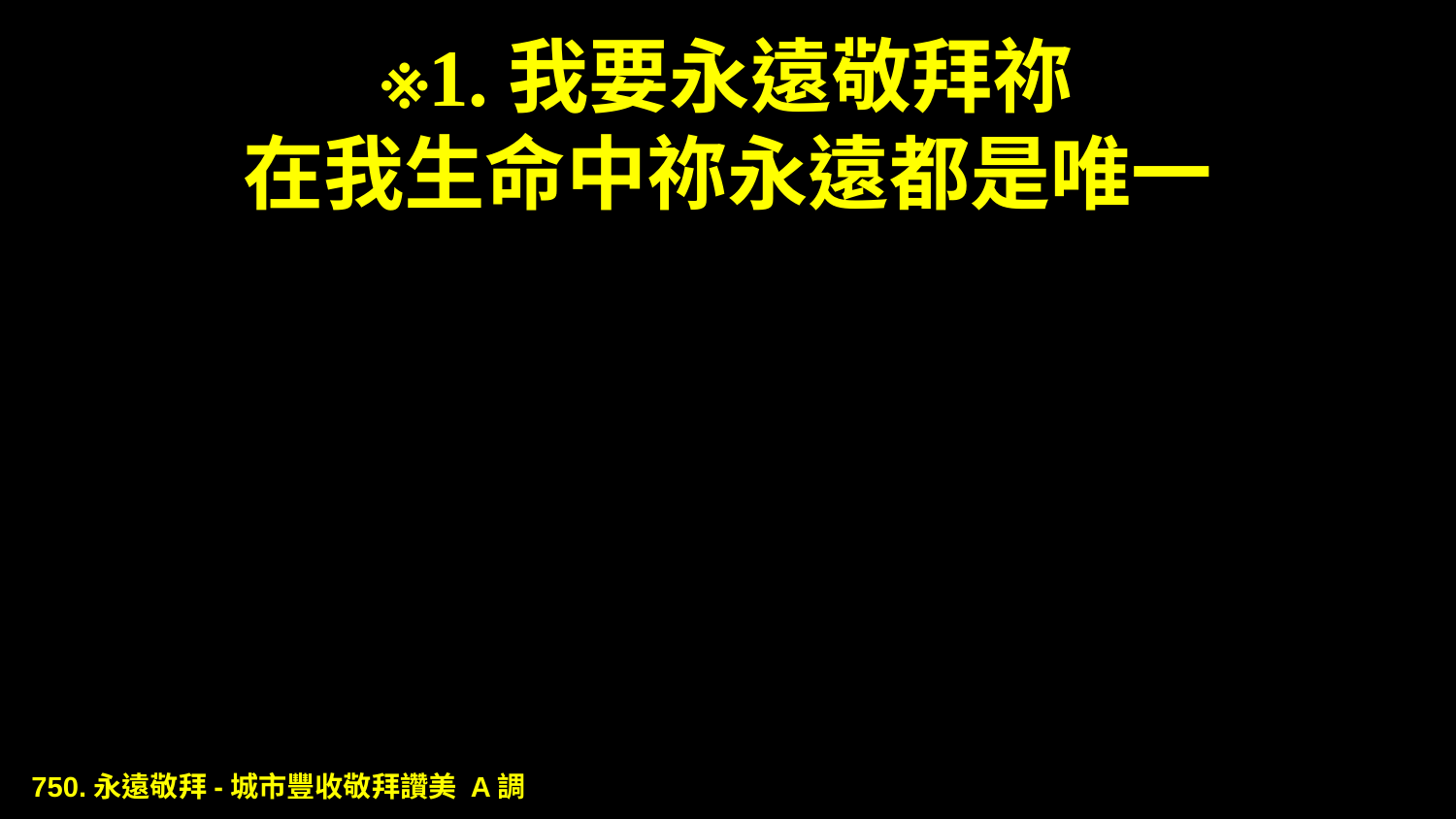

# ※1.我要永遠敬拜祢 在我生命中祢永遠都是唯一
750.永遠敬拜-城市豐收敬拜讚美 A調